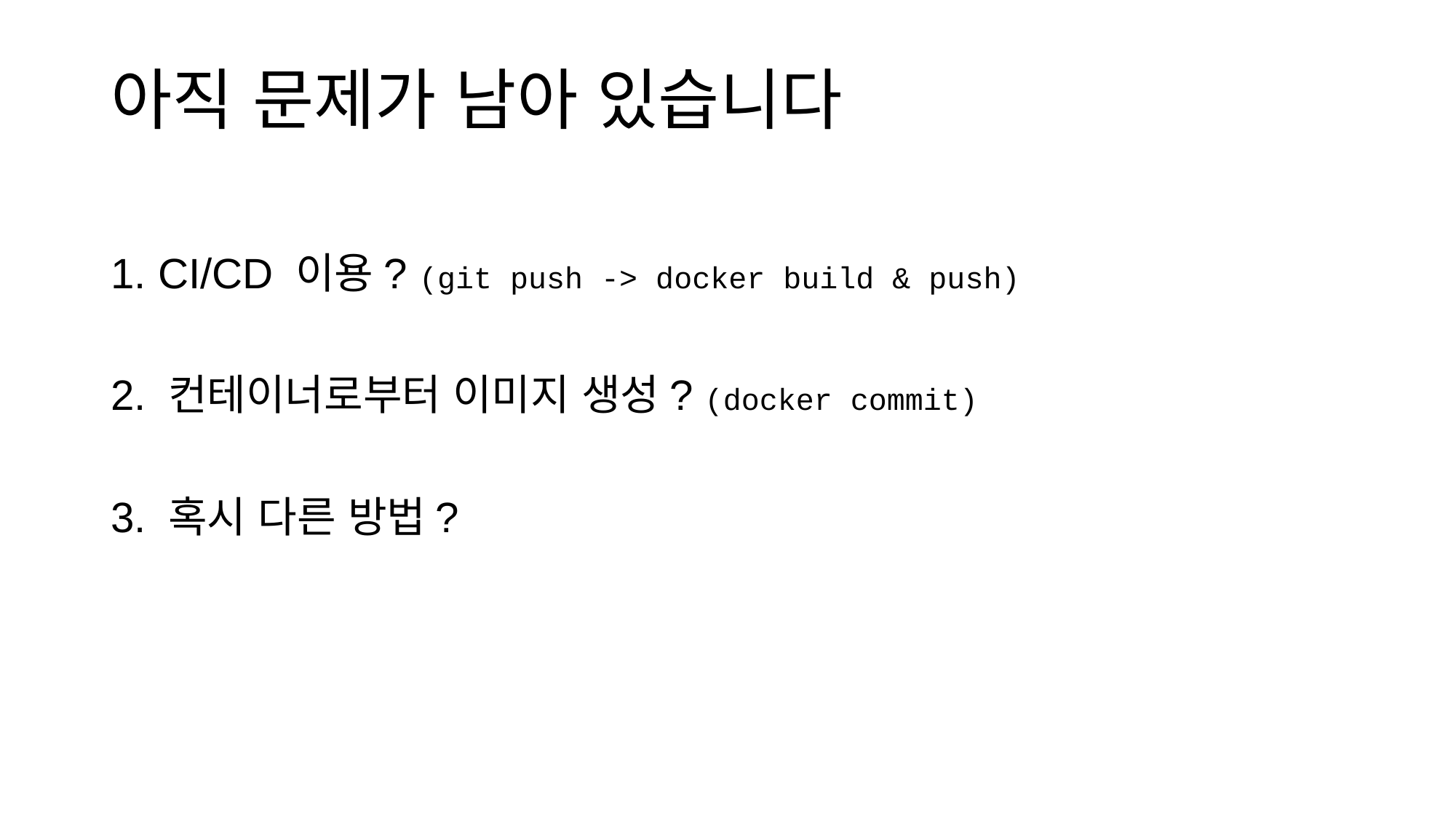

# 아직 문제가 남아 있습니다

1. CI/CD 이용? (git push -> docker build & push)

2. 컨테이너로부터 이미지 생성? (docker commit)

3. 혹시 다른 방법?